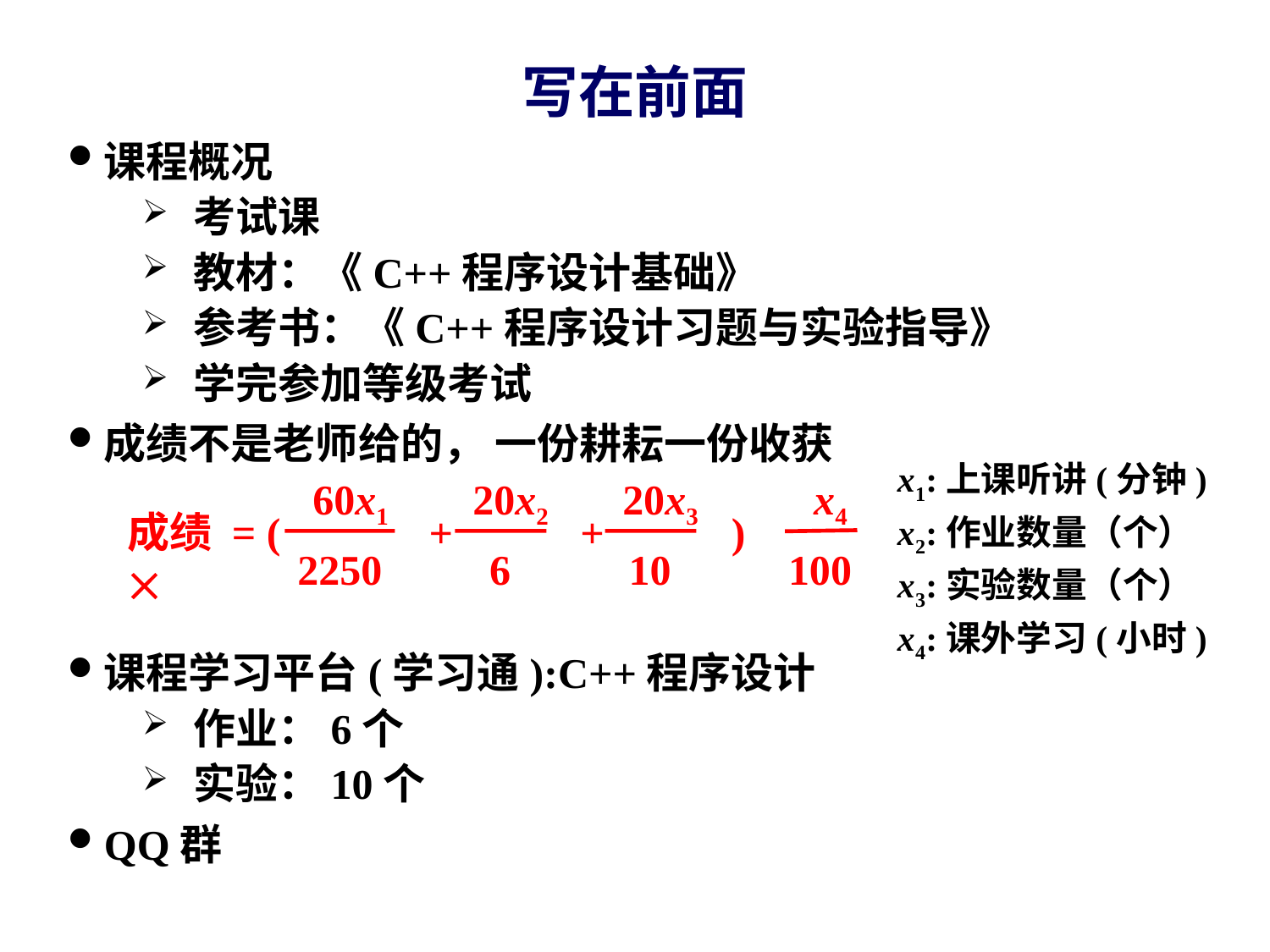

写在前面
课程概况
考试课
教材：《C++程序设计基础》
参考书：《C++程序设计习题与实验指导》
学完参加等级考试
成绩不是老师给的， 一份耕耘一份收获
课程学习平台(学习通):C++程序设计
作业：6个
实验：10个
QQ群
x1:上课听讲(分钟)
x2:作业数量（个）
x3:实验数量（个）
x4:课外学习(小时)
  20x3
10
  x4
100
  60x1
2250
  20x2
6
成绩 = (              +            +            ) ×